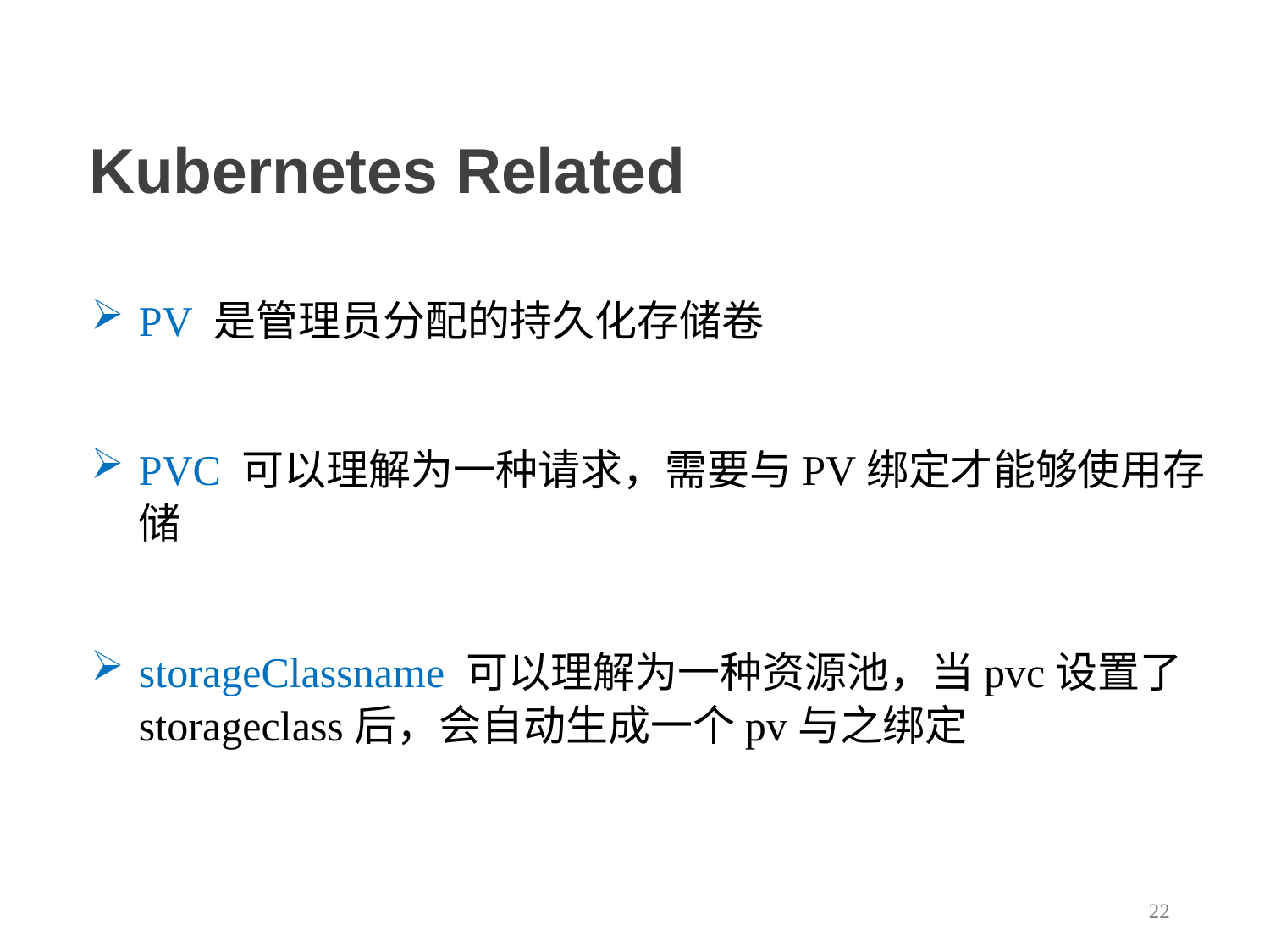

Kubernetes Related
PV 是管理员分配的持久化存储卷

PVC 可以理解为一种请求，需要与PV绑定才能够使用存储

storageClassname 可以理解为一种资源池，当pvc设置了storageclass后，会自动生成一个pv与之绑定
22